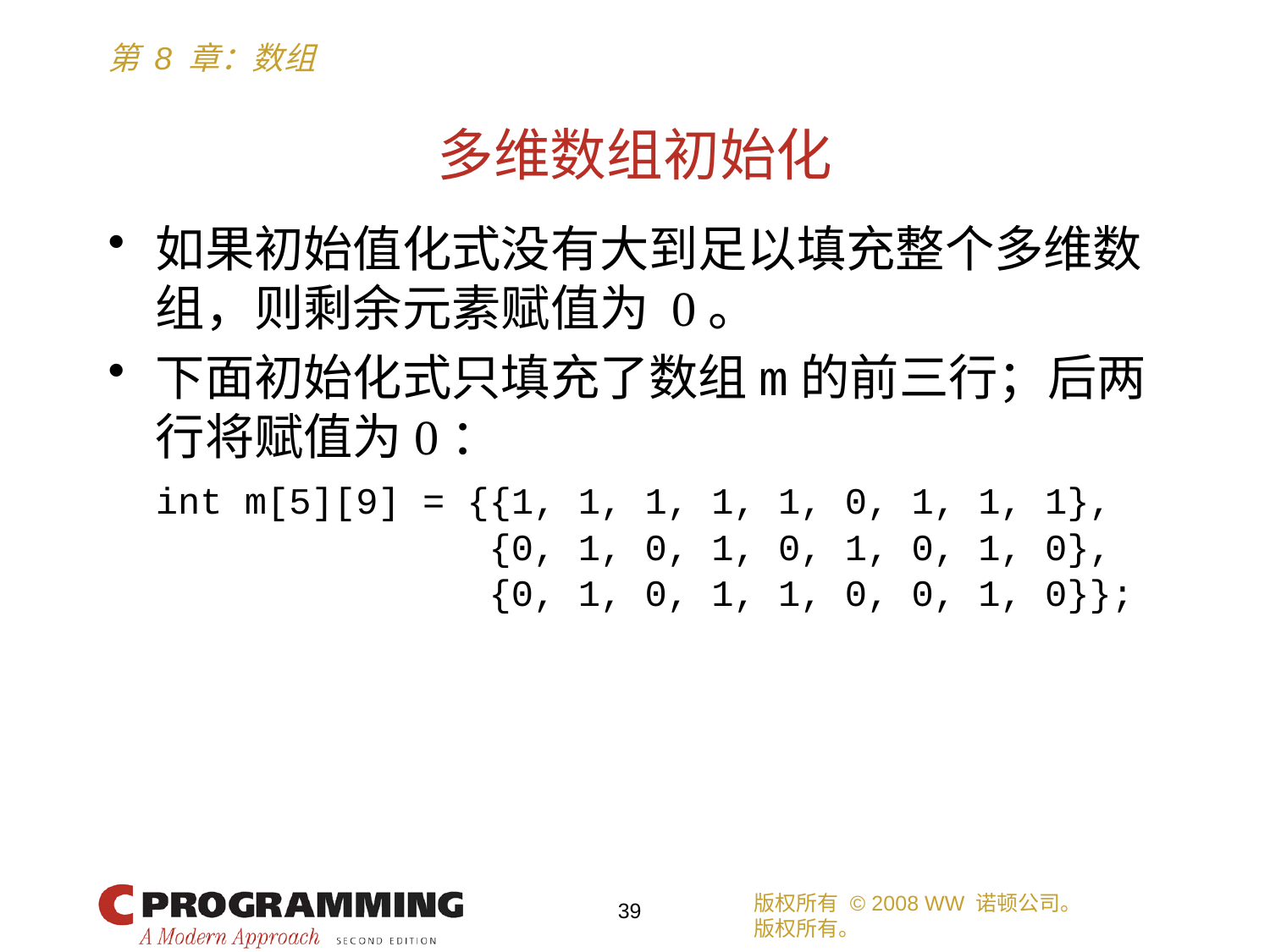

# 多维数组初始化
如果初始值化式没有大到足以填充整个多维数组，则剩余元素赋值为 0。
下面初始化式只填充了数组m的前三行；后两行将赋值为0：
	int m[5][9] = {{1, 1, 1, 1, 1, 0, 1, 1, 1},
	               {0, 1, 0, 1, 0, 1, 0, 1, 0},
	               {0, 1, 0, 1, 1, 0, 0, 1, 0}};
版权所有 © 2008 WW 诺顿公司。
版权所有。
39